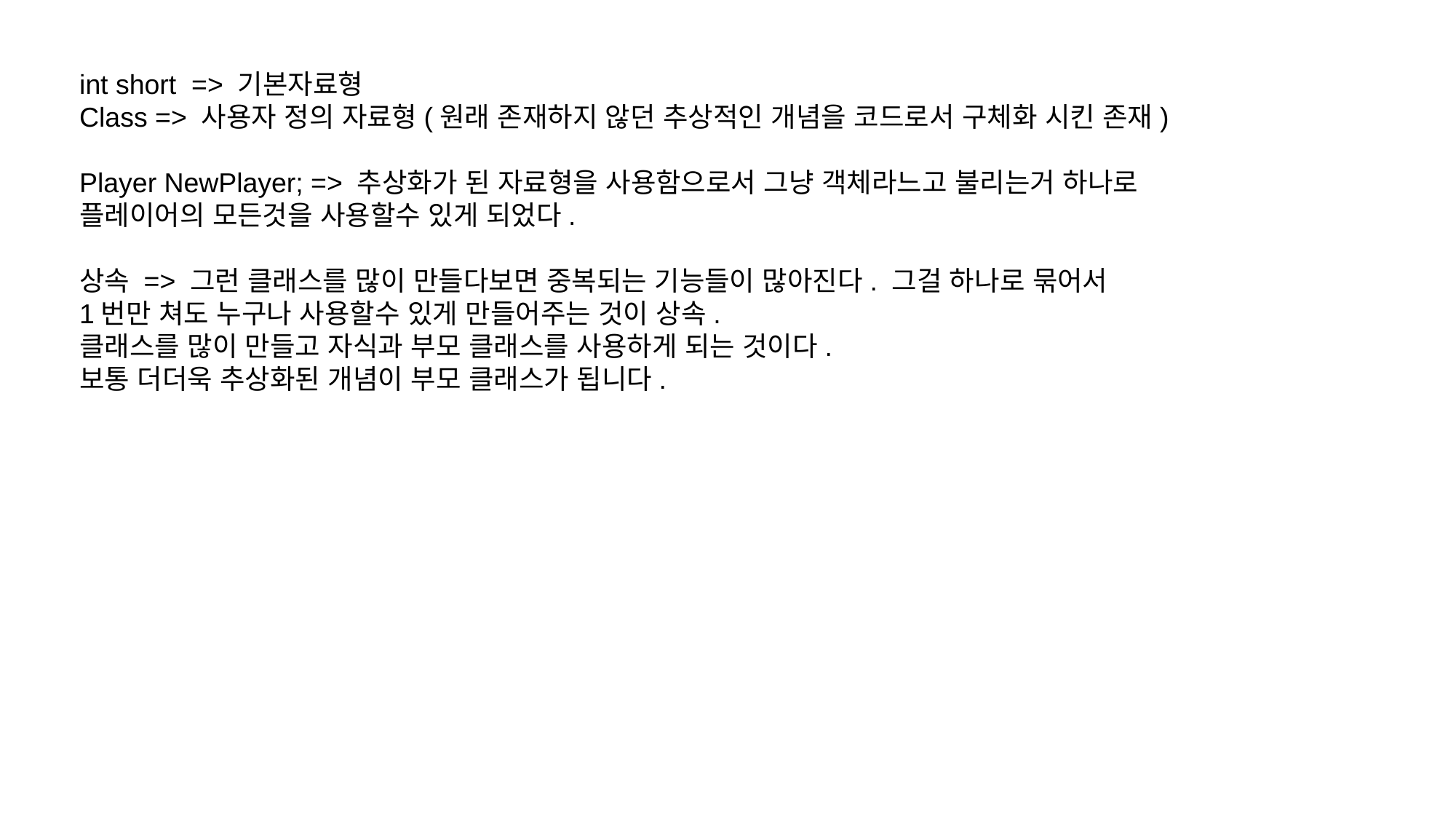

int short  => 기본자료형
Class => 사용자 정의 자료형(원래 존재하지 않던 추상적인 개념을 코드로서 구체화 시킨 존재)

Player NewPlayer; => 추상화가 된 자료형을 사용함으로서 그냥 객체라느고 불리는거 하나로
플레이어의 모든것을 사용할수 있게 되었다.

상속 => 그런 클래스를 많이 만들다보면 중복되는 기능들이 많아진다. 그걸 하나로 묶어서
1번만 쳐도 누구나 사용할수 있게 만들어주는 것이 상속.
클래스를 많이 만들고 자식과 부모 클래스를 사용하게 되는 것이다.
보통 더더욱 추상화된 개념이 부모 클래스가 됩니다.